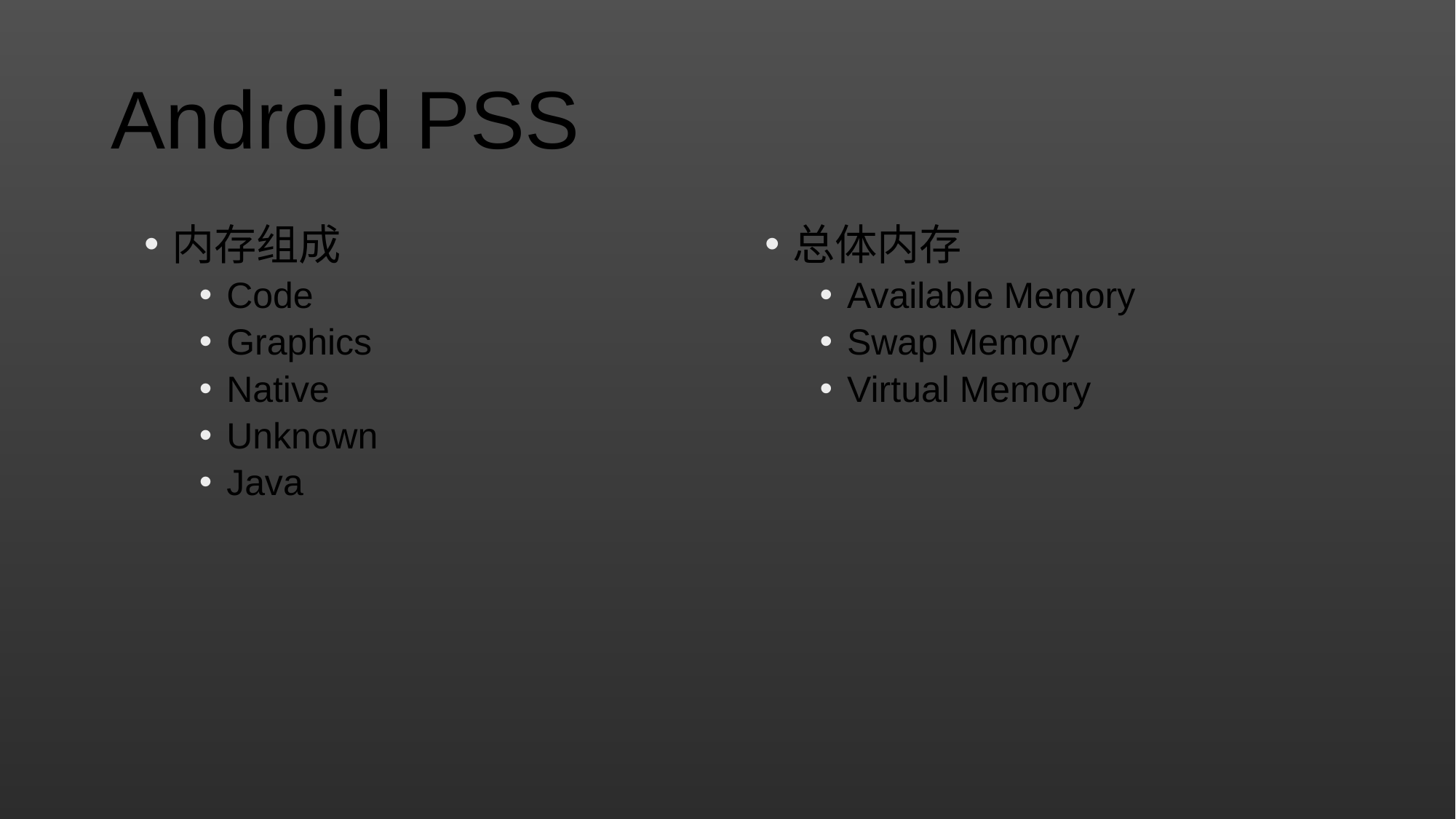

# Android PSS
内存组成
Code
Graphics
Native
Unknown
Java
总体内存
Available Memory
Swap Memory
Virtual Memory